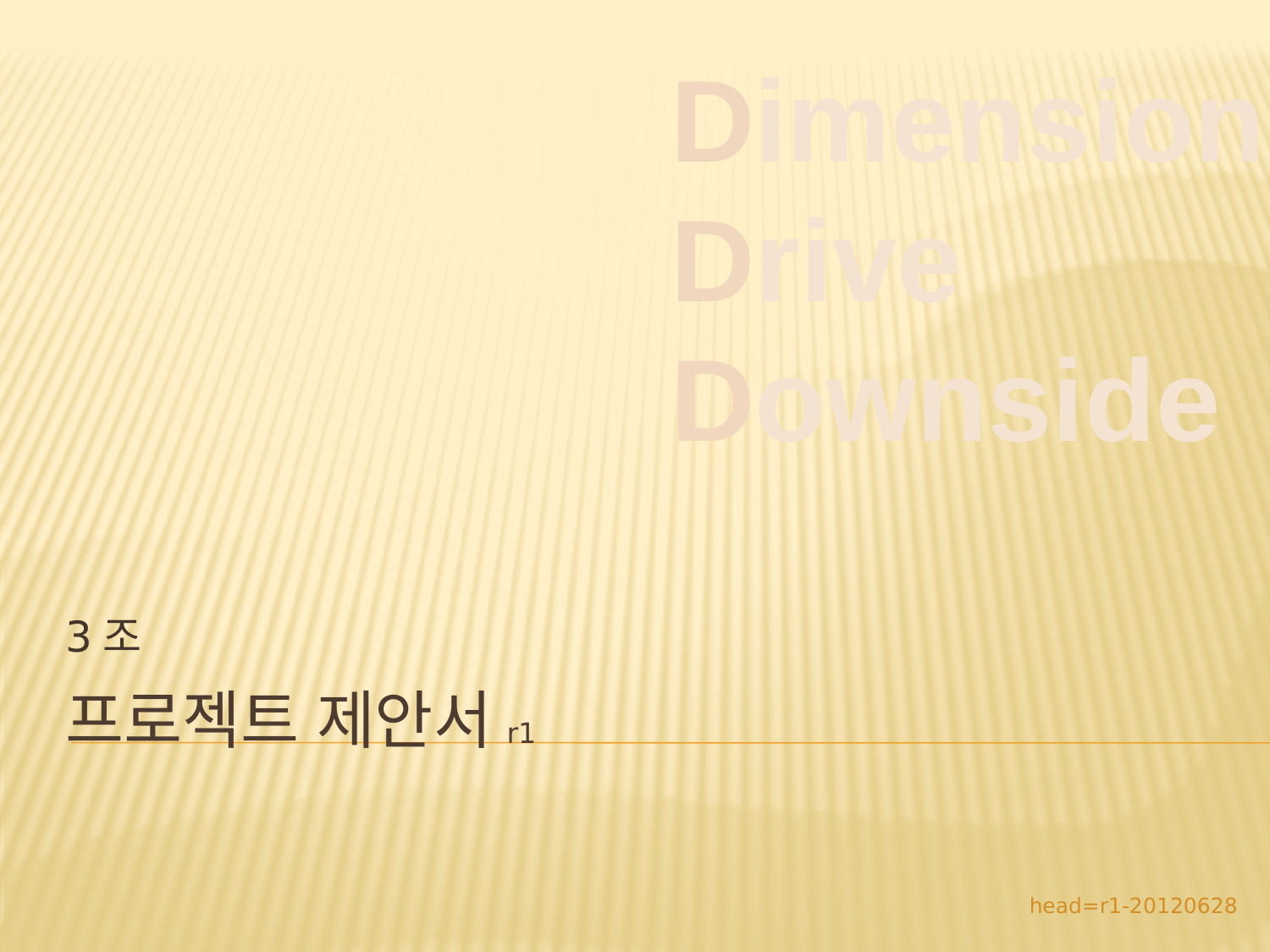

Dimension
Drive
Downside
3조
# 프로젝트 제안서 r1
head=r1-20120628